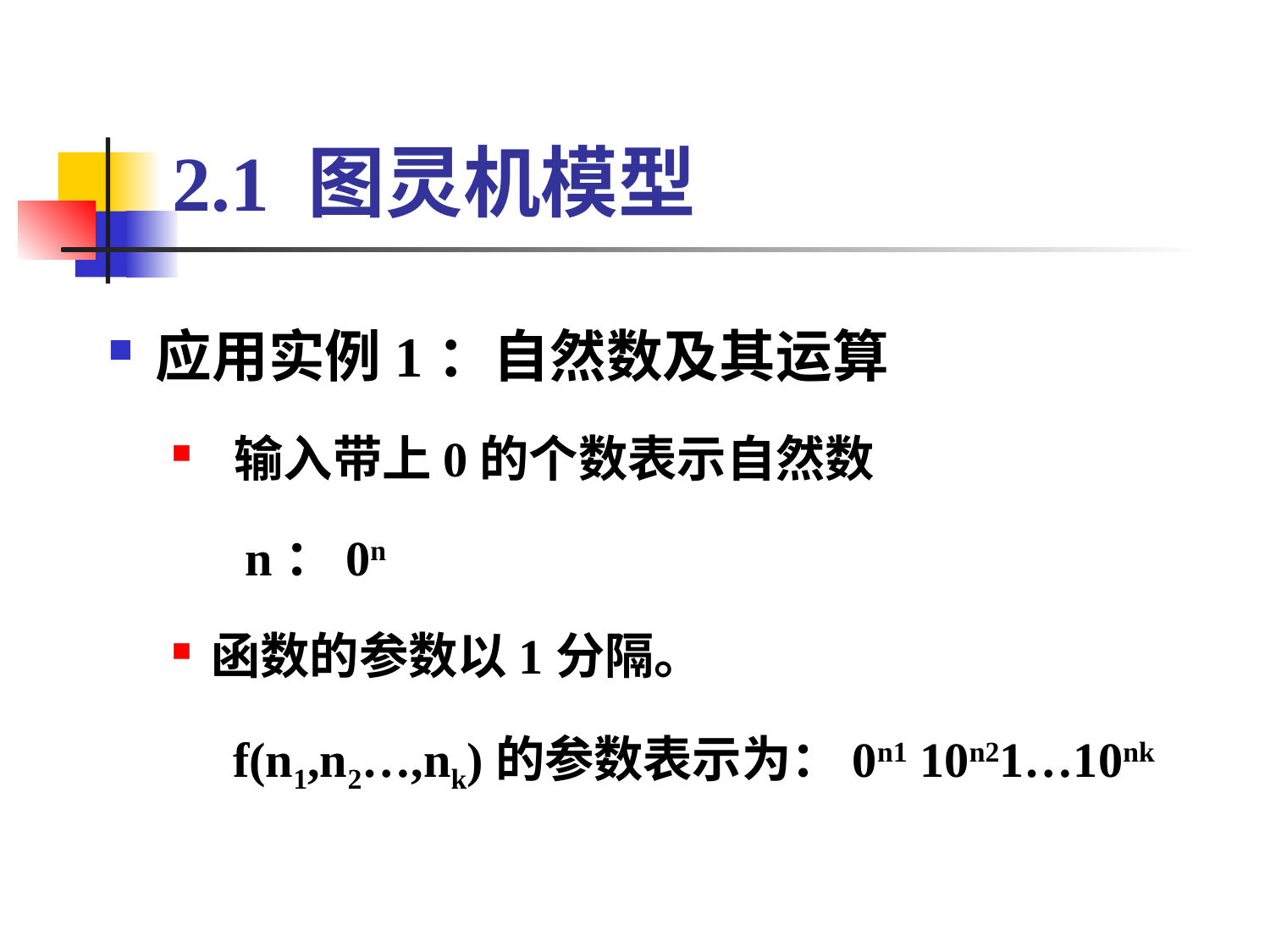

# 2.1 图灵机模型
应用实例1：自然数及其运算
 输入带上0的个数表示自然数
      n：0n
函数的参数以1分隔。
     f(n1,n2…,nk)的参数表示为：0n1 10n21…10nk